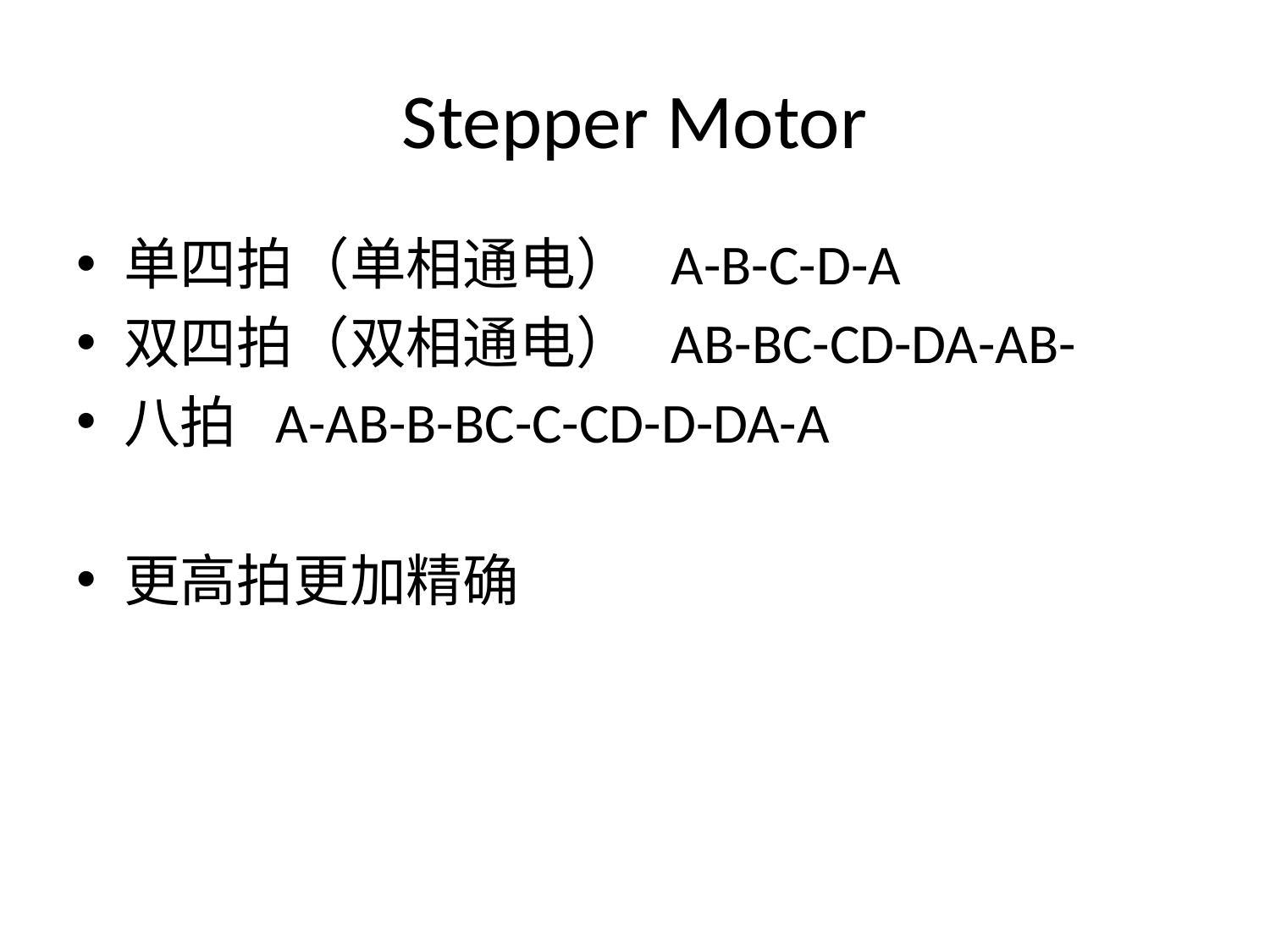

# Stepper Motor
单四拍（单相通电）  A-B-C-D-A
双四拍（双相通电）  AB-BC-CD-DA-AB-
八拍  A-AB-B-BC-C-CD-D-DA-A

更高拍更加精确